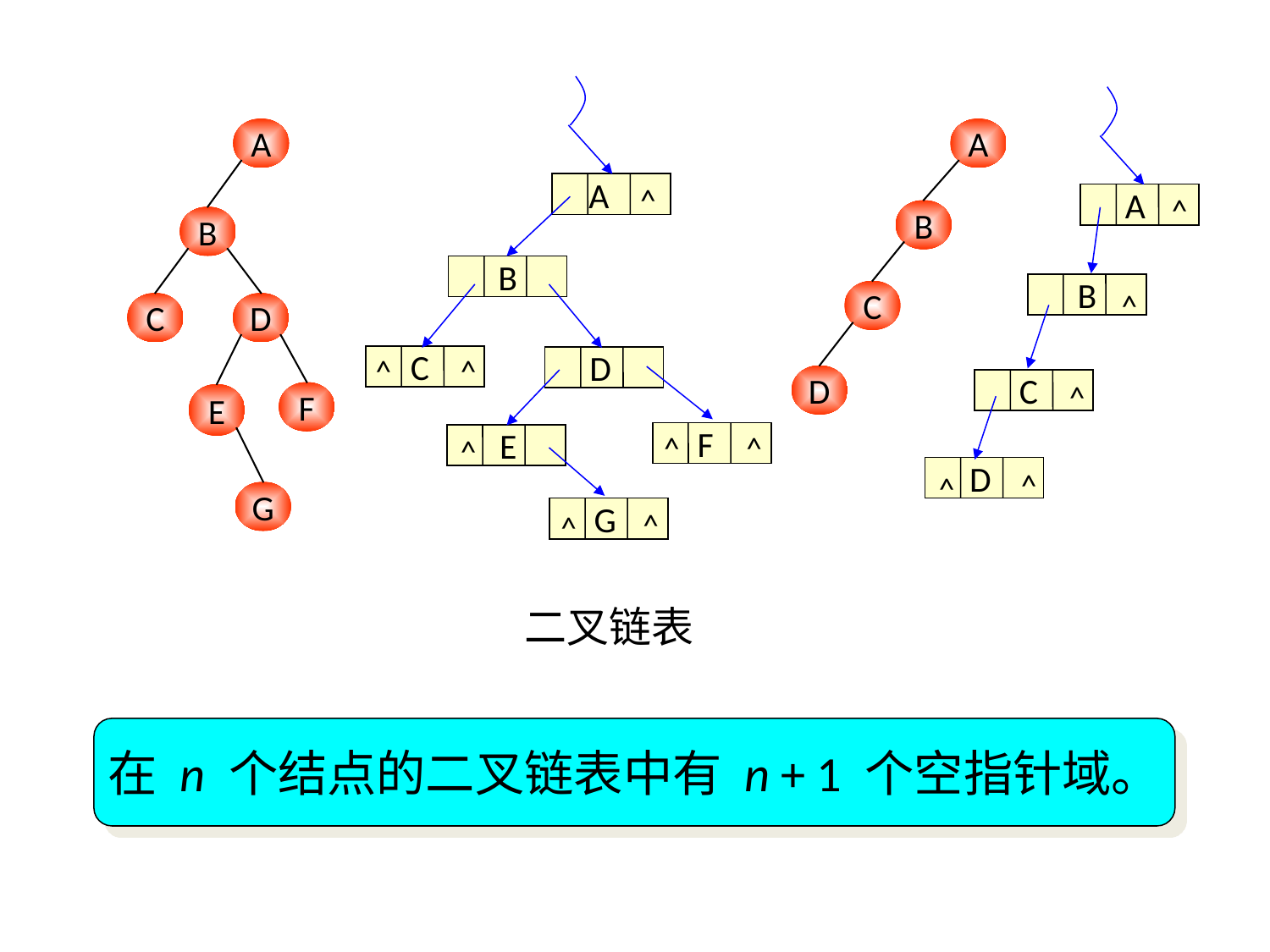

^
    A

^
 B

^
    C

^
^
    D

A
B
C
D
F
E
G
A
B
C
D
^
   A

 B

^
^
    C

    D

^
^
^
    F

     E

^
^
    G

二叉链表
在 n 个结点的二叉链表中有 n + 1 个空指针域。